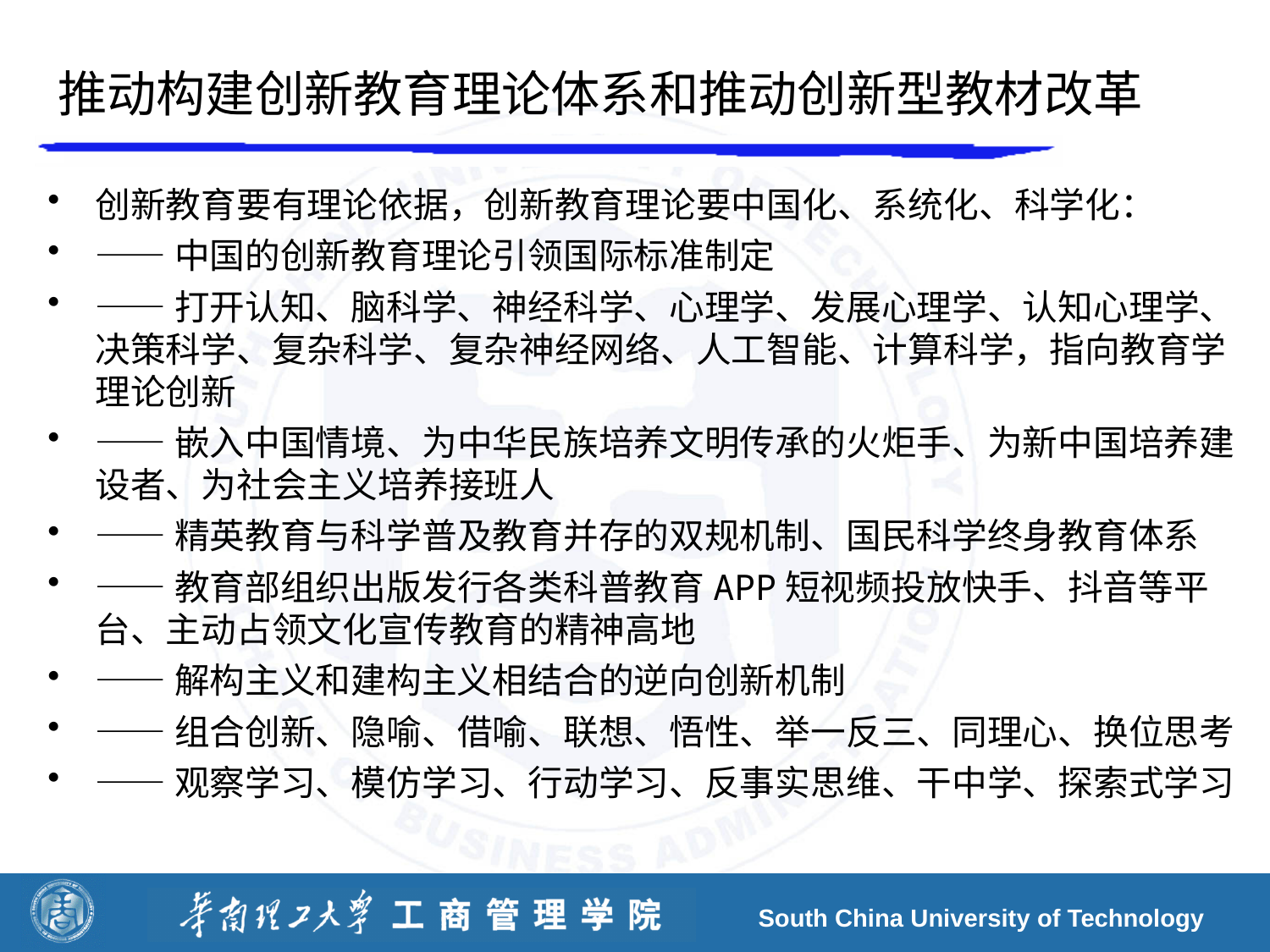

# 推动构建创新教育理论体系和推动创新型教材改革
创新教育要有理论依据，创新教育理论要中国化、系统化、科学化：
——中国的创新教育理论引领国际标准制定
——打开认知、脑科学、神经科学、心理学、发展心理学、认知心理学、决策科学、复杂科学、复杂神经网络、人工智能、计算科学，指向教育学理论创新
——嵌入中国情境、为中华民族培养文明传承的火炬手、为新中国培养建设者、为社会主义培养接班人
——精英教育与科学普及教育并存的双规机制、国民科学终身教育体系
——教育部组织出版发行各类科普教育APP短视频投放快手、抖音等平台、主动占领文化宣传教育的精神高地
——解构主义和建构主义相结合的逆向创新机制
——组合创新、隐喻、借喻、联想、悟性、举一反三、同理心、换位思考
——观察学习、模仿学习、行动学习、反事实思维、干中学、探索式学习
South China University of Technology